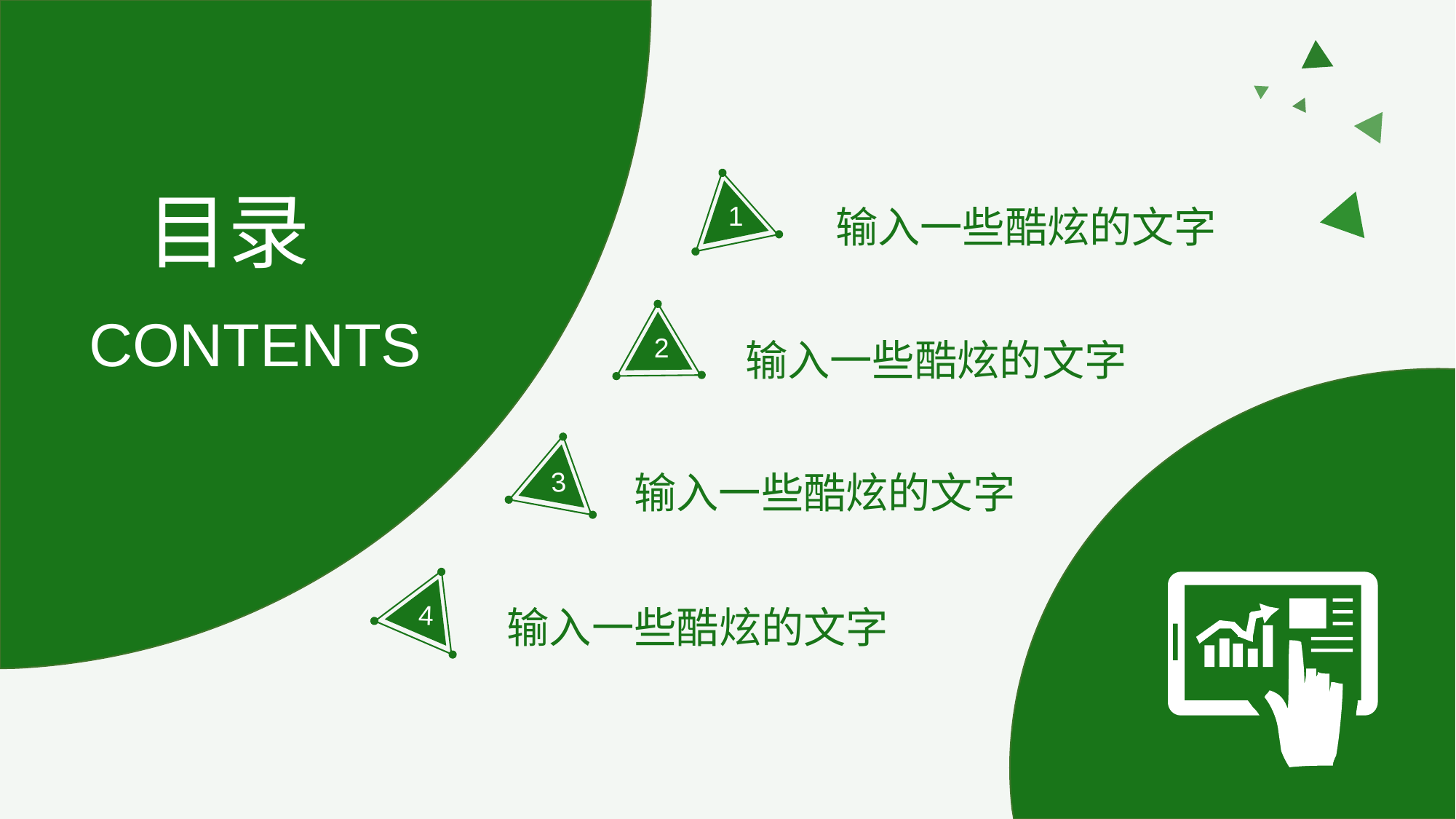

目录
CONTENTS

1
输入一些酷炫的文字

2
输入一些酷炫的文字

3
输入一些酷炫的文字

4
输入一些酷炫的文字